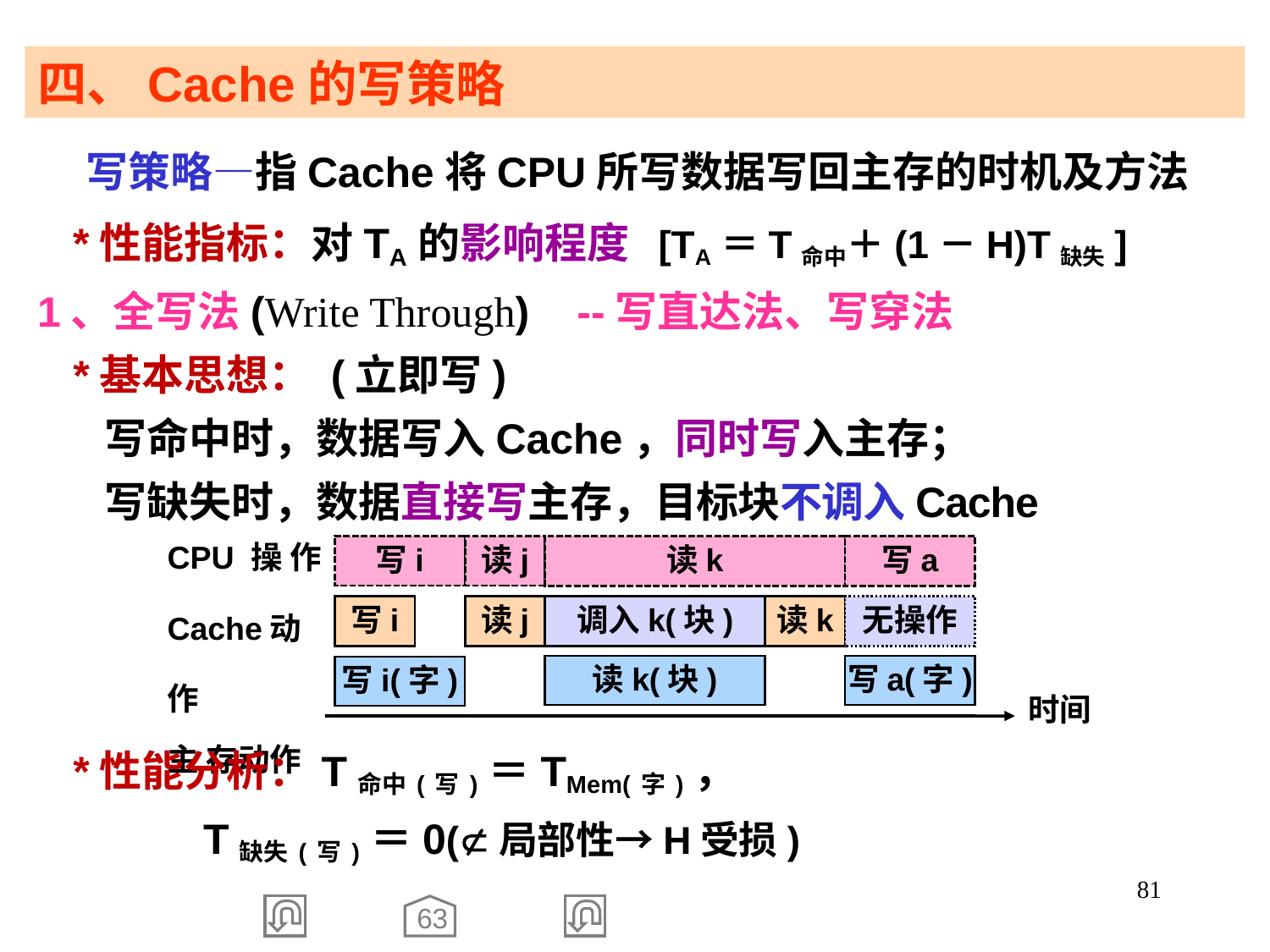

四、Cache的写策略
    写策略—指Cache将CPU所写数据写回主存的时机及方法
   *性能指标：对TA的影响程度  [TA＝T命中＋(1－H)T缺失]
1、全写法(Write Through)    --写直达法、写穿法
   *基本思想： (立即写)
      写命中时，数据写入Cache，同时写入主存；
      写缺失时，数据直接写主存，目标块不调入Cache
写i
读j
读k
CPU 操 作
Cache动作
主 存动作
写a
调入k(块)
写i
读j
读k
无操作
读k(块)
写a(字)
写i(字)
时间

   *性能分析：T命中(写)＝TMem(字)，
              T缺失(写)＝0(⊄局部性→H受损)
81

63